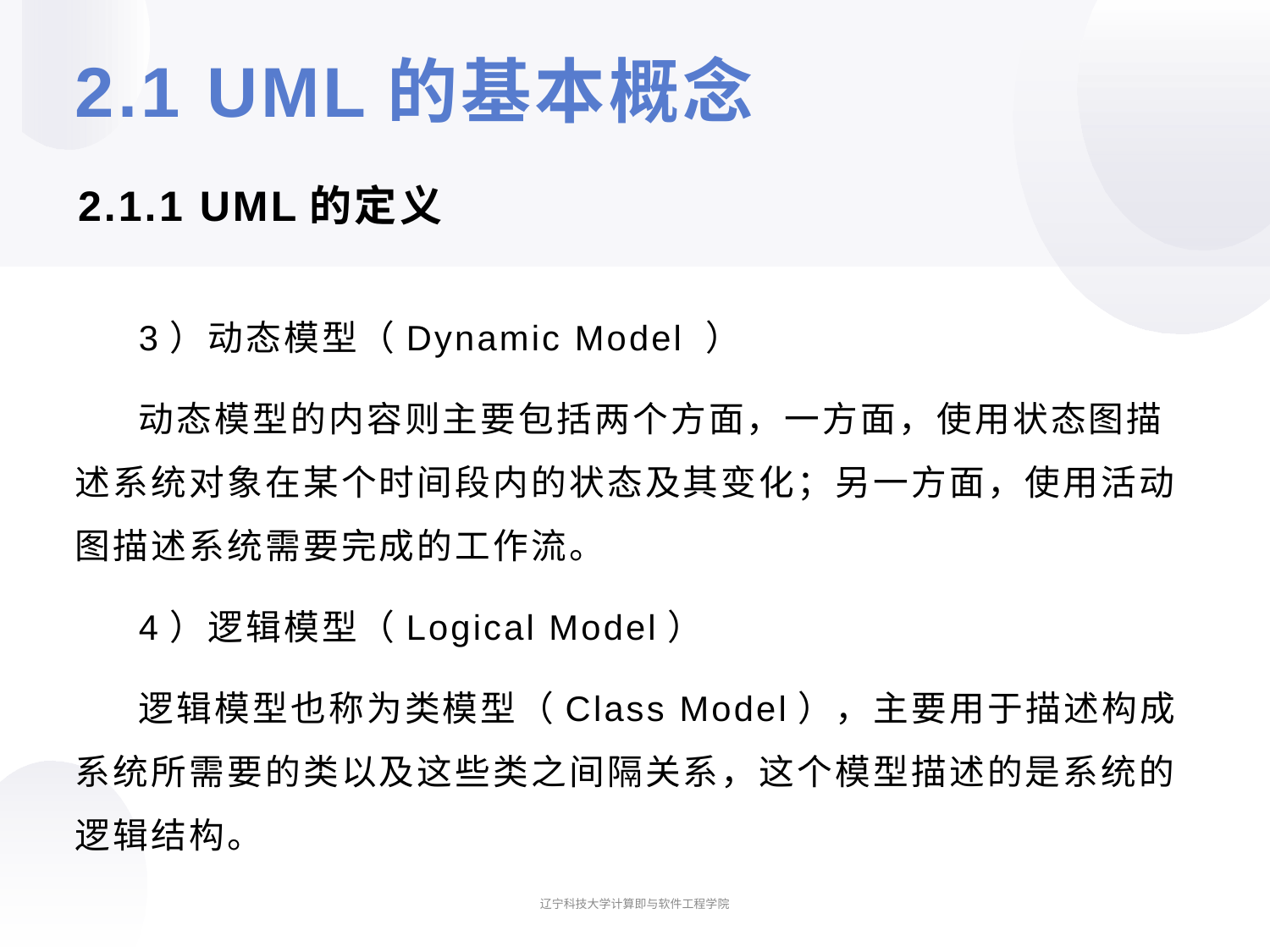

# 2.1 UML的基本概念
2.1.1 UML的定义

3）动态模型（Dynamic Model ）
动态模型的内容则主要包括两个方面，一方面，使用状态图描述系统对象在某个时间段内的状态及其变化；另一方面，使用活动图描述系统需要完成的工作流。
4）逻辑模型（Logical Model）
逻辑模型也称为类模型（Class Model），主要用于描述构成系统所需要的类以及这些类之间隔关系，这个模型描述的是系统的逻辑结构。

辽宁科技大学计算即与软件工程学院
11